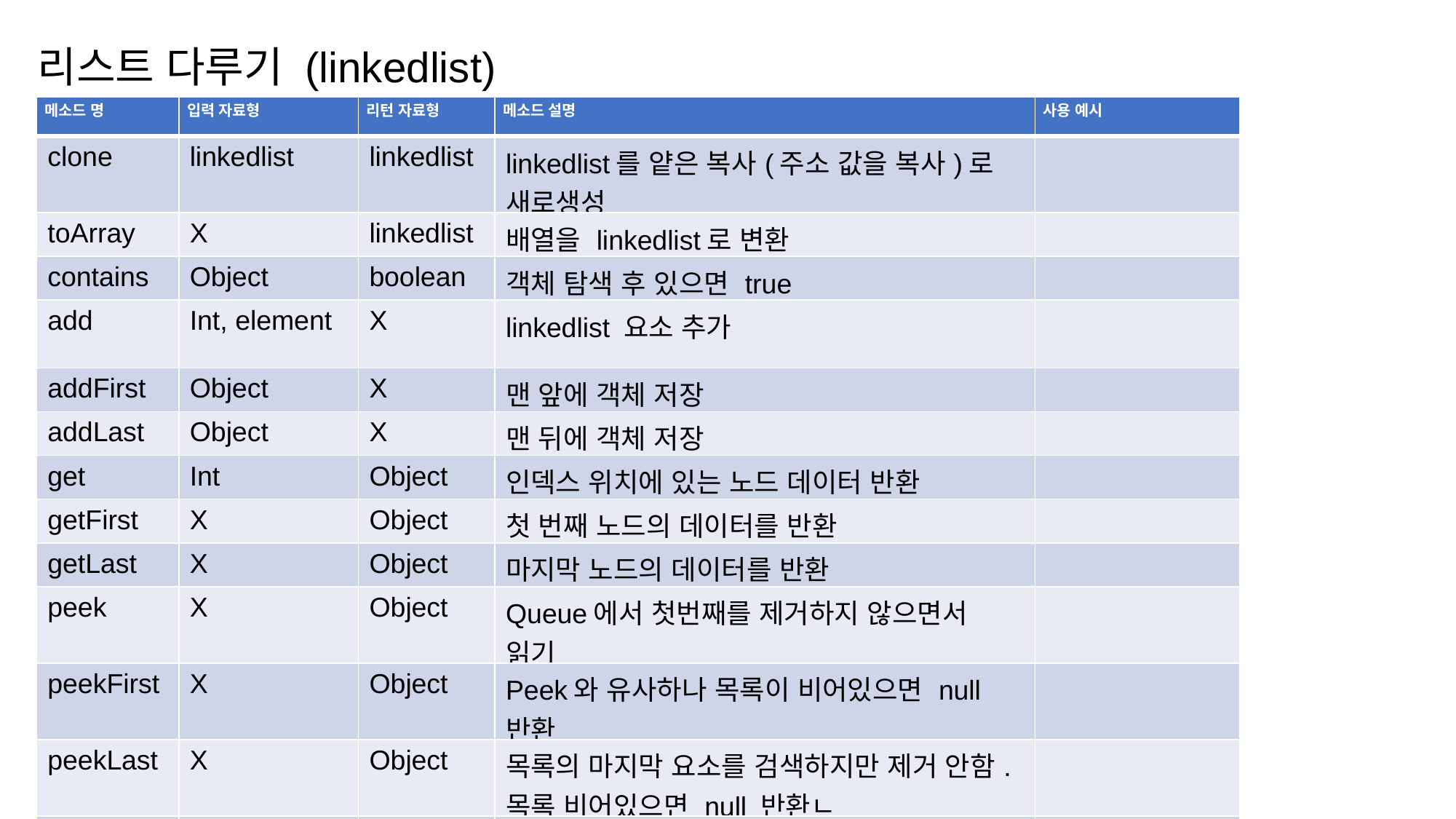

리스트 다루기 (linkedlist)
| 메소드 명 | 입력 자료형 | 리턴 자료형 | 메소드 설명 | 사용 예시 |
| --- | --- | --- | --- | --- |
| clone | linkedlist | linkedlist | linkedlist를 얕은 복사(주소 값을 복사)로 새로생성 |  |
| toArray | X | linkedlist | 배열을 linkedlist로 변환 |  |
| contains | Object | boolean | 객체 탐색 후 있으면 true |  |
| add | Int, element | X | linkedlist 요소 추가 |  |
| addFirst | Object | X | 맨 앞에 객체 저장 |  |
| addLast | Object | X | 맨 뒤에 객체 저장 |  |
| get | Int | Object | 인덱스 위치에 있는 노드 데이터 반환 |  |
| getFirst | X | Object | 첫 번째 노드의 데이터를 반환 |  |
| getLast | X | Object | 마지막 노드의 데이터를 반환 |  |
| peek | X | Object | Queue에서 첫번째를 제거하지 않으면서 읽기 |  |
| peekFirst | X | Object | Peek와 유사하나 목록이 비어있으면 null 반환 |  |
| peekLast | X | Object | 목록의 마지막 요소를 검색하지만 제거 안함. 목록 비어있으면 null 반환ㄴ |  |
| poll | X | Object | Queue에서 제거하며 읽기 |  |
| pollFirst | X | Object | Queue에서 첫번째를 제거하면서 읽기 |  |
| pollLast | X | Object | Queue에서 마지막을 제거하면서 읽기 |  |
| offer | X | Object | Queue에 삽입 |  |
| offerFirst | X | Object | Queue의 첫 번째에 삽입 |  |
| offerLast | X | Object | Queue의 마지막에 삽입 |  |